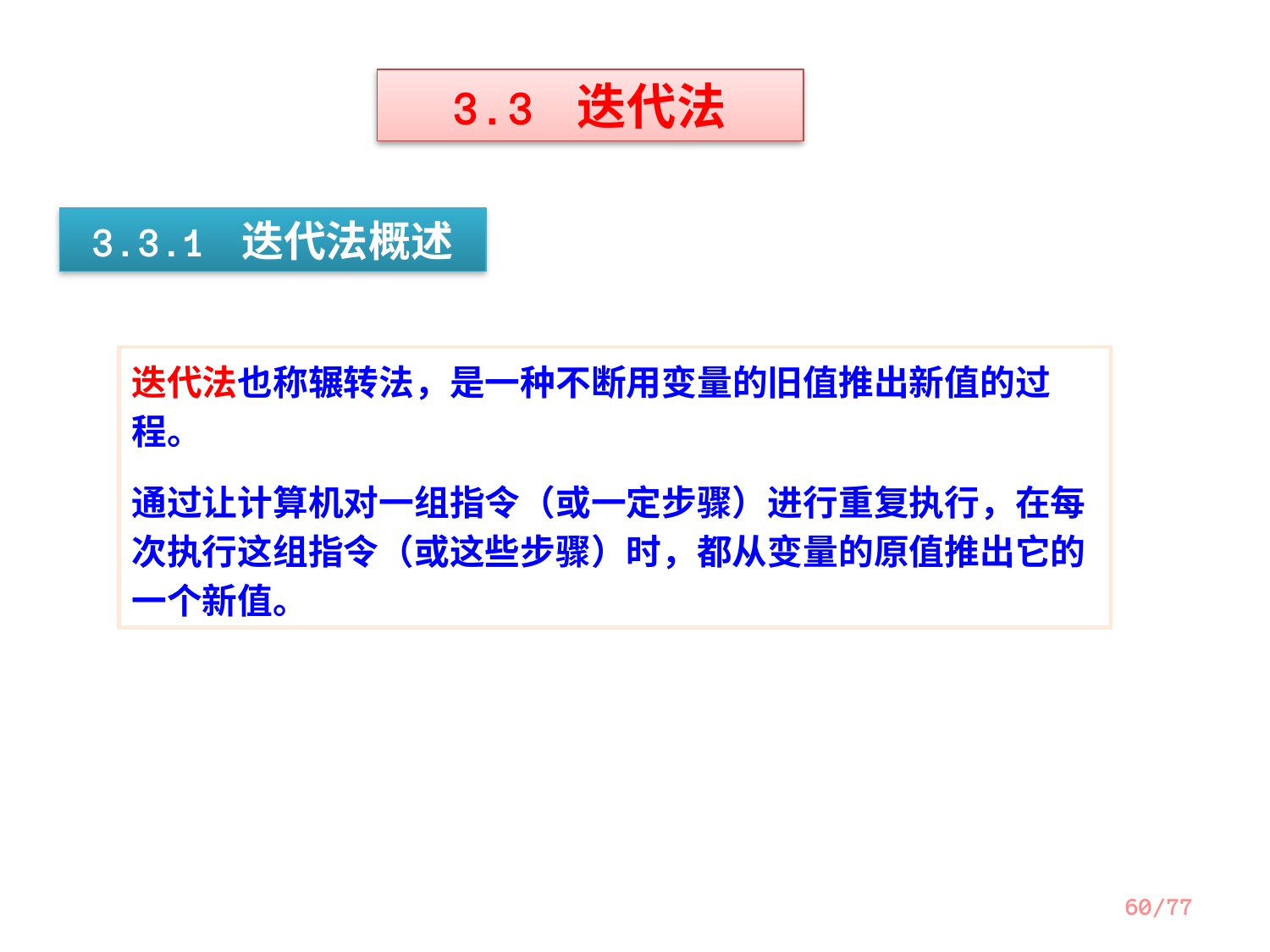

3.3 迭代法
3.3.1 迭代法概述
迭代法也称辗转法，是一种不断用变量的旧值推出新值的过程。
通过让计算机对一组指令（或一定步骤）进行重复执行，在每次执行这组指令（或这些步骤）时，都从变量的原值推出它的一个新值。
60/77